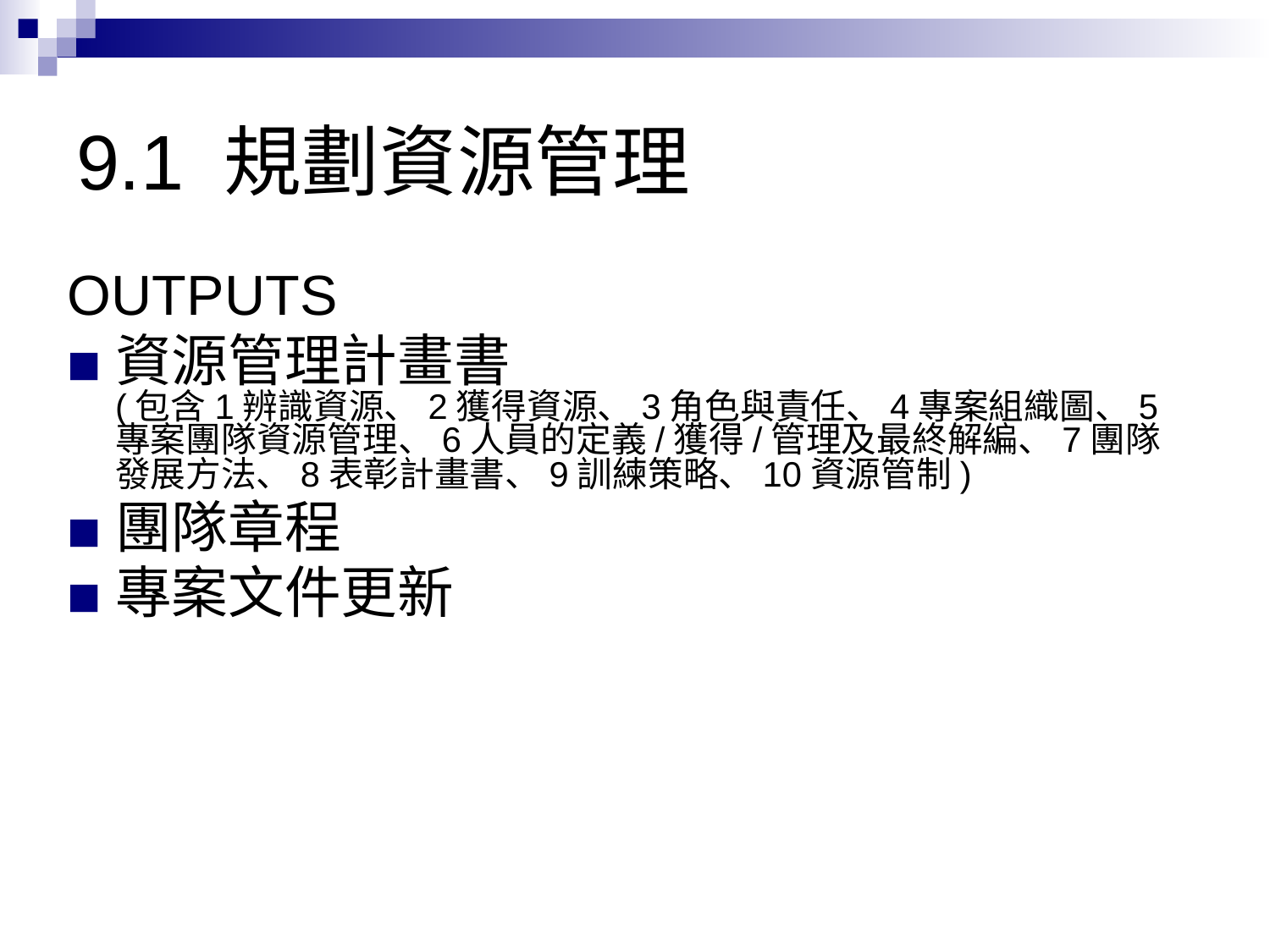

# 9.1 規劃資源管理
OUTPUTS
資源管理計畫書                                         (包含1辨識資源、2獲得資源、3角色與責任、4專案組織圖、5專案團隊資源管理、6人員的定義/獲得/管理及最終解編、7團隊發展方法、8表彰計畫書、9訓練策略、10資源管制)
團隊章程
專案文件更新